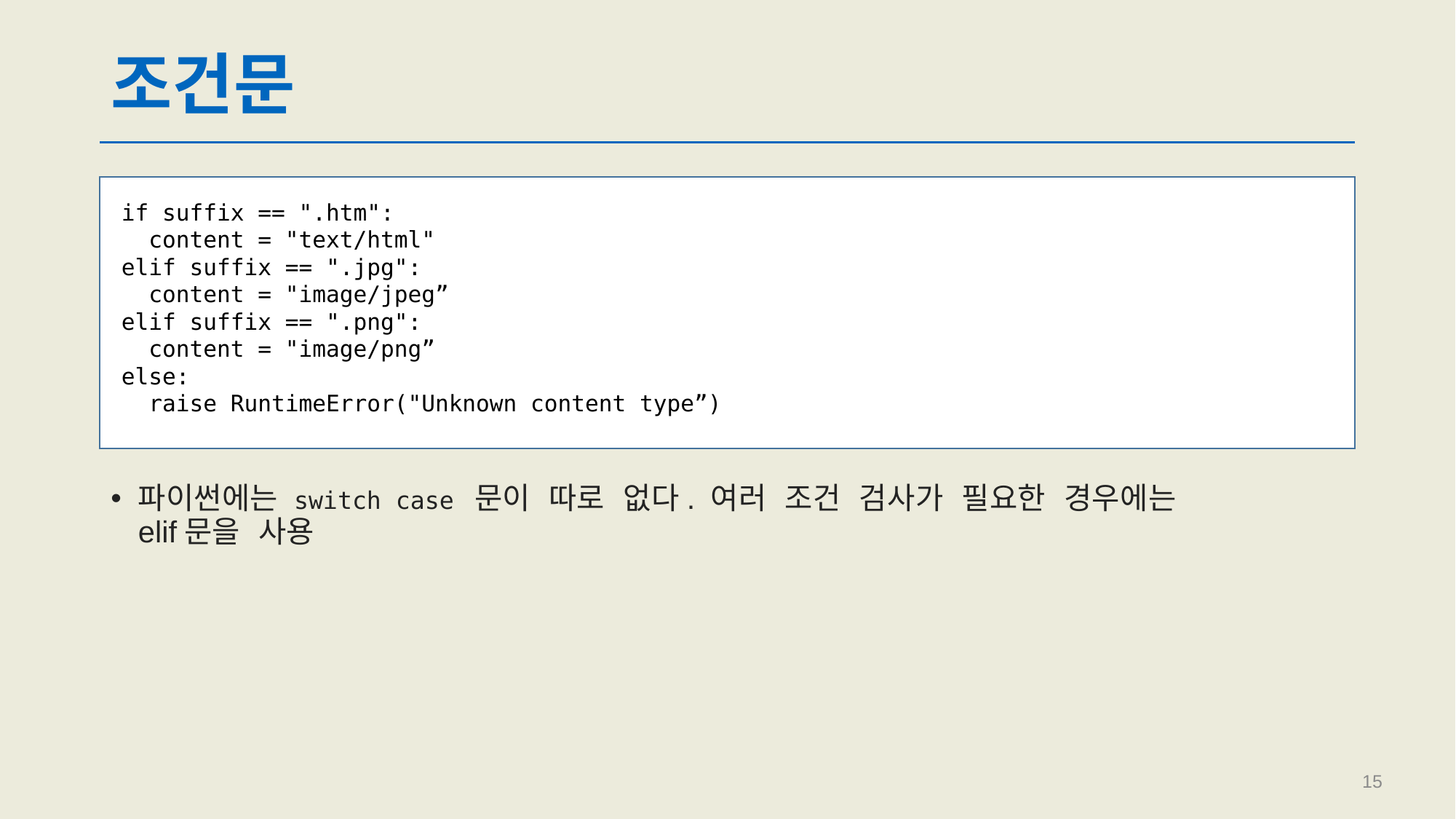

# 조건문
if suffix == ".htm":
  content = "text/html"
elif suffix == ".jpg":
  content = "image/jpeg”
elif suffix == ".png":
  content = "image/png”
else:
  raise RuntimeError("Unknown content type”)
파이썬에는 switch case 문이 따로 없다. 여러 조건 검사가 필요한 경우에는 elif문을 사용
15